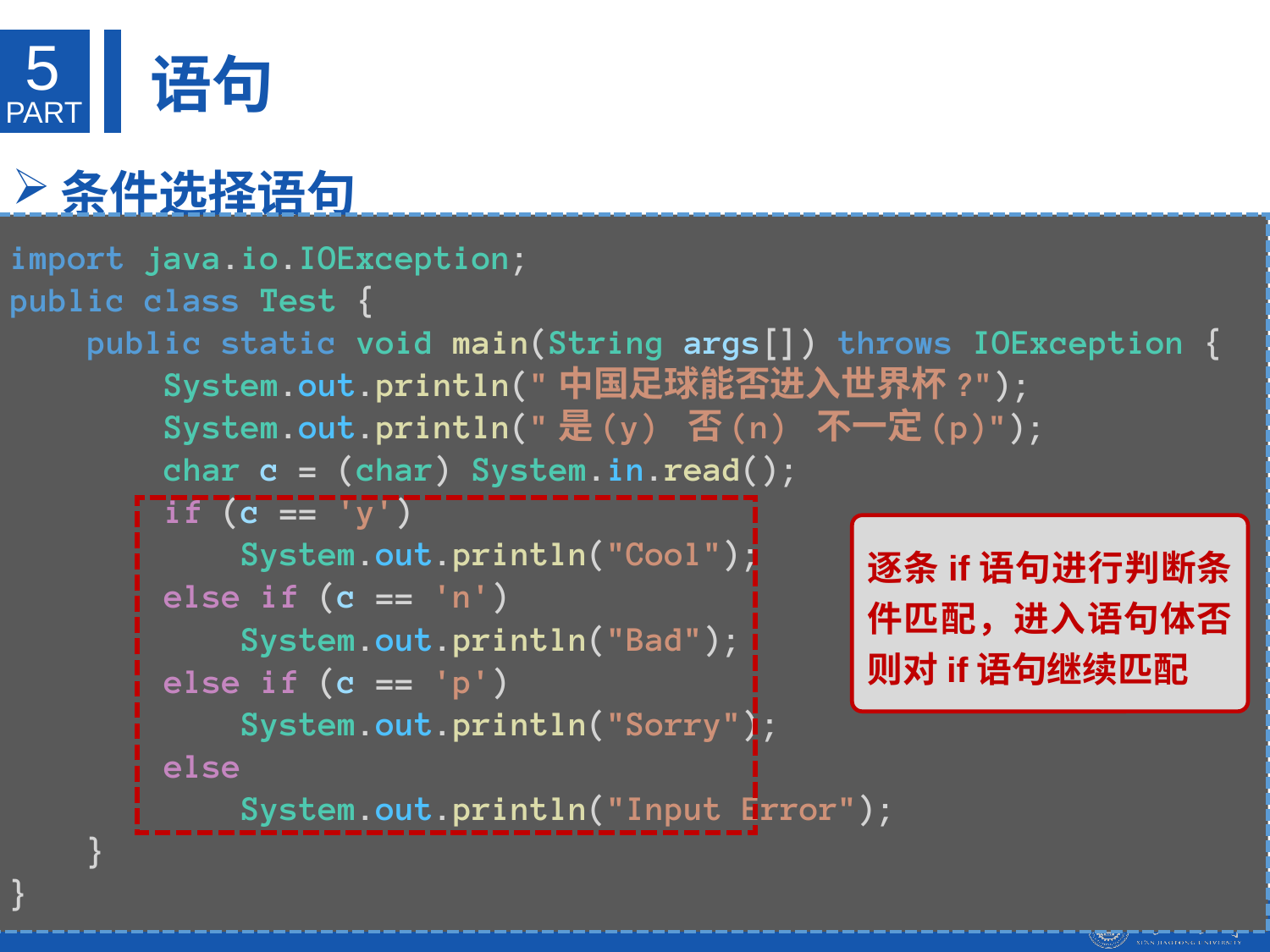

5
语句
PART
条件选择语句

import java.io.IOException;
public class Test {
    public static void main(String args[]) throws IOException {
        System.out.println("中国足球能否进入世界杯?");
        System.out.println("是(y) 否(n) 不一定(p)");
        char c = (char) System.in.read();
        if (c == 'y')
            System.out.println("Cool");
        else if (c == 'n')
            System.out.println("Bad");
        else if (c == 'p')
            System.out.println("Sorry");
        else
            System.out.println("Input Error");
    }
}

逐条if语句进行判断条件匹配，进入语句体否则对if语句继续匹配